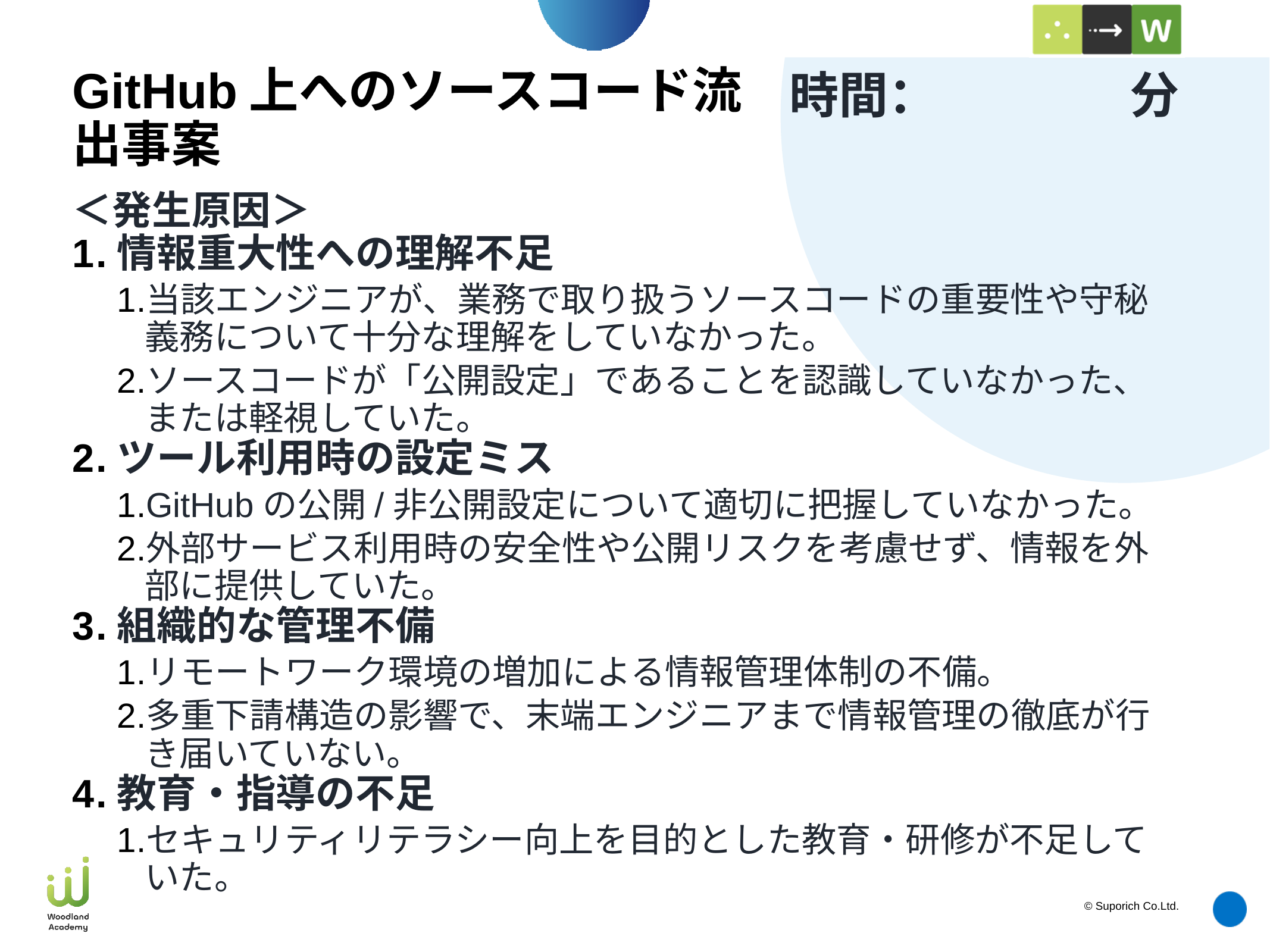

# GitHub上へのソースコード流出事案
＜発生原因＞
情報重大性への理解不足
当該エンジニアが、業務で取り扱うソースコードの重要性や守秘義務について十分な理解をしていなかった。
ソースコードが「公開設定」であることを認識していなかった、または軽視していた。
ツール利用時の設定ミス
GitHubの公開/非公開設定について適切に把握していなかった。
外部サービス利用時の安全性や公開リスクを考慮せず、情報を外部に提供していた。
組織的な管理不備
リモートワーク環境の増加による情報管理体制の不備。
多重下請構造の影響で、末端エンジニアまで情報管理の徹底が行き届いていない。
教育・指導の不足
セキュリティリテラシー向上を目的とした教育・研修が不足していた。